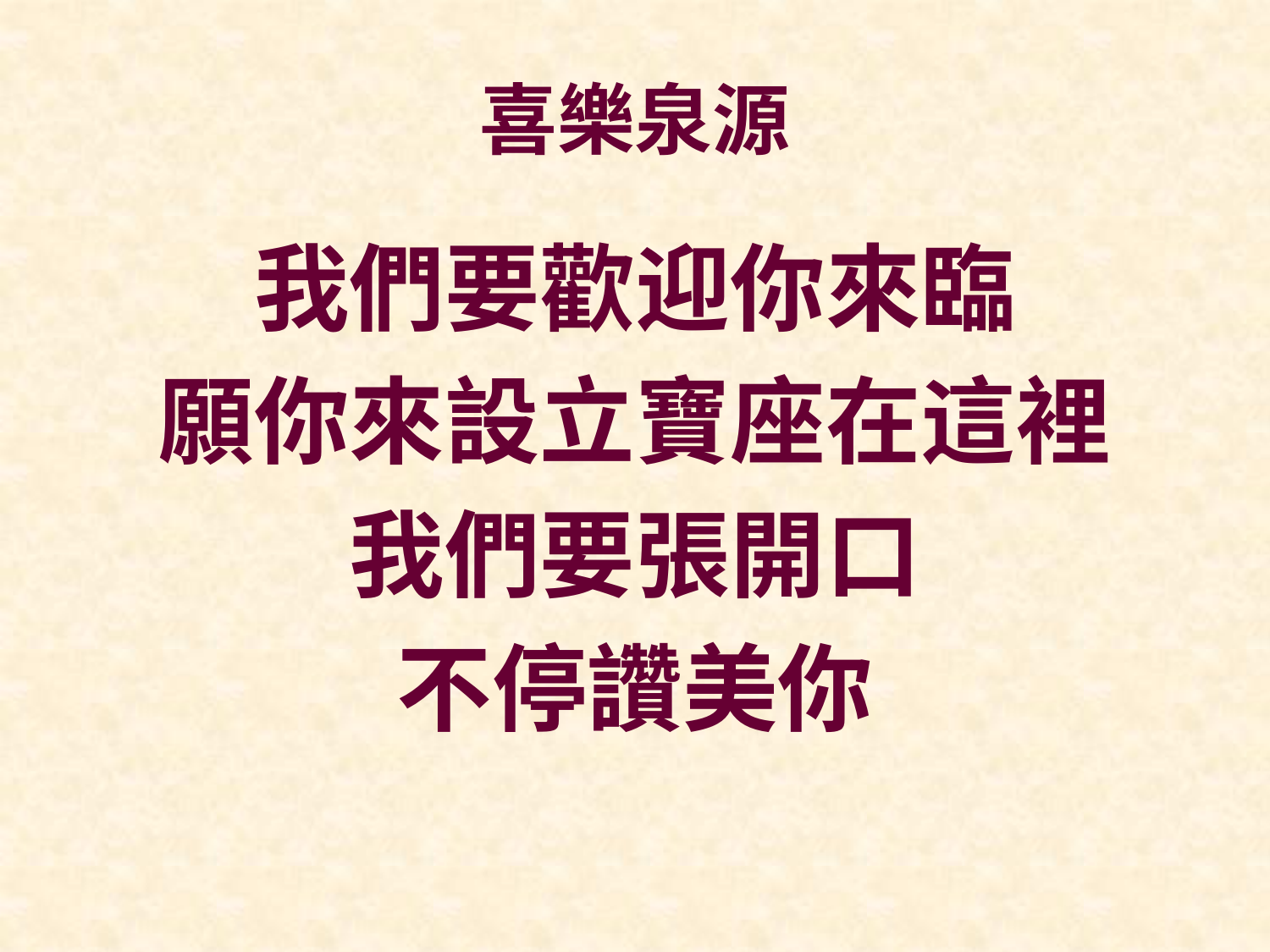

# 喜樂泉源
我們要歡迎你來臨
願你來設立寶座在這裡
我們要張開口
不停讚美你